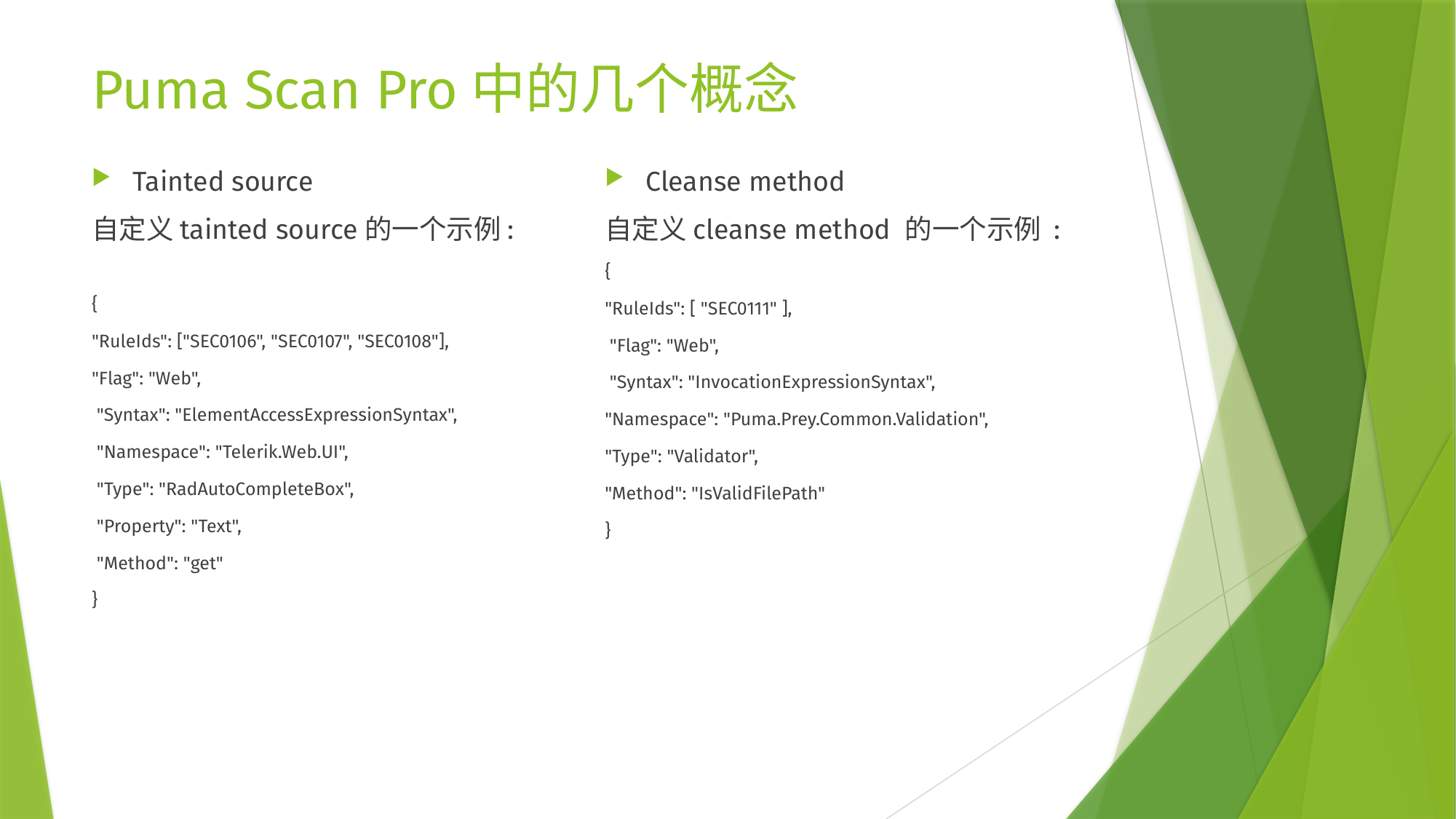

# Puma Scan Pro中的几个概念
Tainted source
自定义tainted source的一个示例:
{
"RuleIds": ["SEC0106", "SEC0107", "SEC0108"],
"Flag": "Web",
 "Syntax": "ElementAccessExpressionSyntax",
 "Namespace": "Telerik.Web.UI",
 "Type": "RadAutoCompleteBox",
 "Property": "Text",
 "Method": "get"
}

Cleanse method
自定义cleanse method 的一个示例 :
{
"RuleIds": [ "SEC0111" ],
 "Flag": "Web",
 "Syntax": "InvocationExpressionSyntax",
"Namespace": "Puma.Prey.Common.Validation",
"Type": "Validator",
"Method": "IsValidFilePath"
}